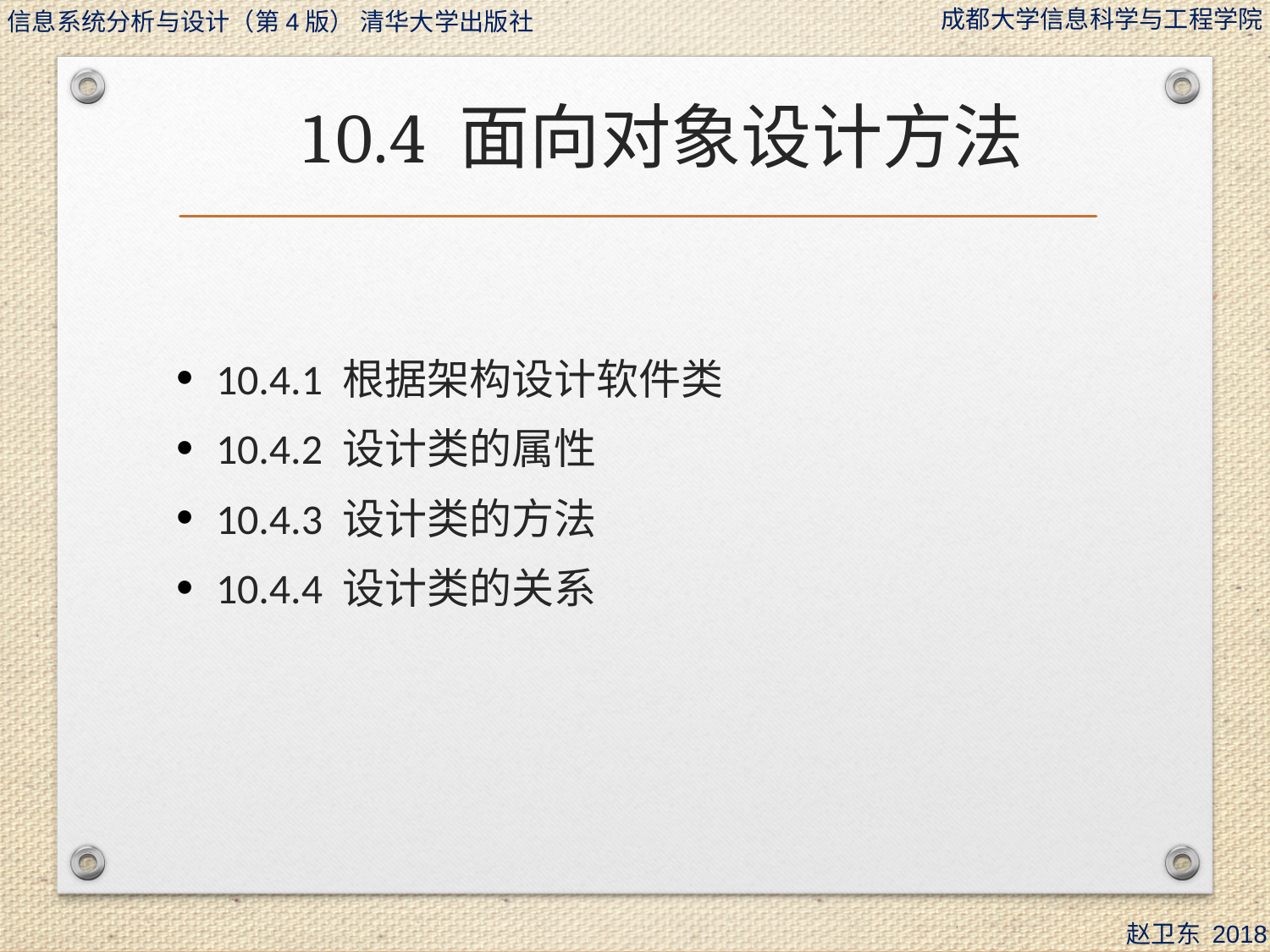

# 10.4 面向对象设计方法
10.4.1 根据架构设计软件类
10.4.2 设计类的属性
10.4.3 设计类的方法
10.4.4 设计类的关系